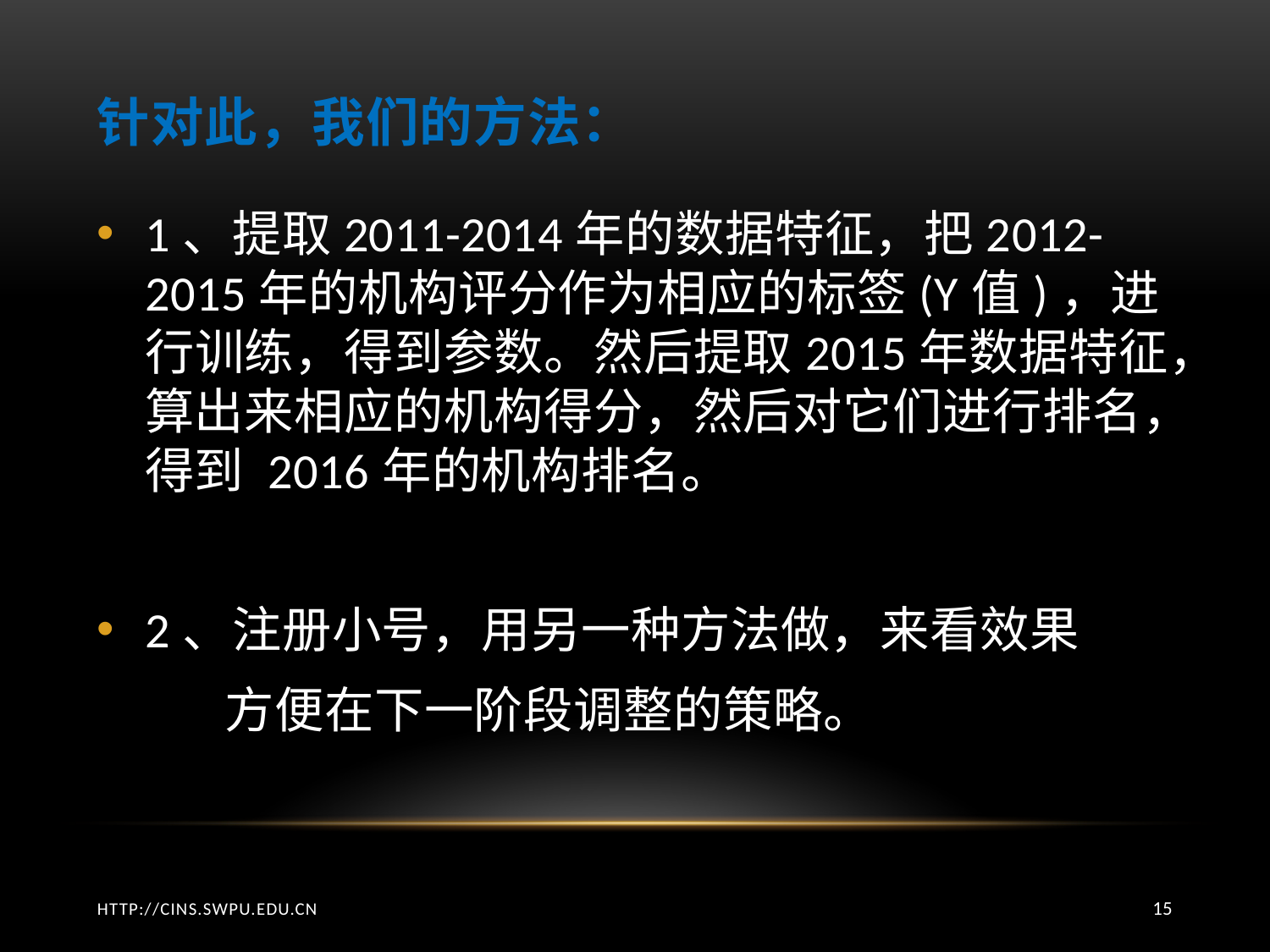

# 针对此，我们的方法：
1、提取2011-2014年的数据特征，把2012-2015年的机构评分作为相应的标签(Y值)，进行训练，得到参数。然后提取2015年数据特征，算出来相应的机构得分，然后对它们进行排名，得到 2016年的机构排名。

2、注册小号，用另一种方法做，来看效果
          方便在下一阶段调整的策略。

http://cins.swpu.edu.cn
15